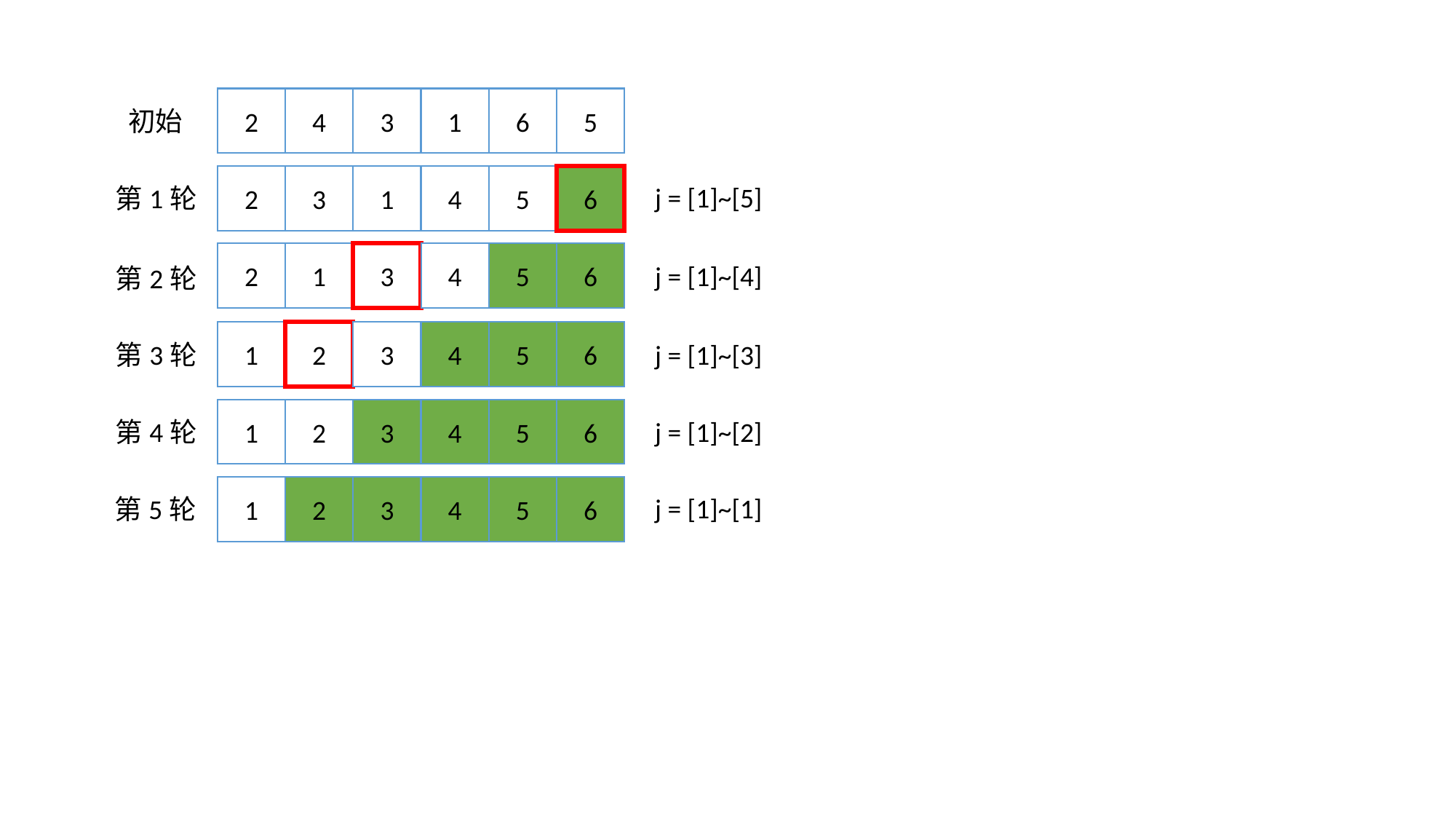

2
4
3
1
6
5
初始
2
3
1
4
5
6
j = [1]~[5]
第1轮
2
1
3
4
5
6
j = [1]~[4]
第2轮
1
2
3
4
5
6
第3轮
j = [1]~[3]
1
2
3
4
5
6
第4轮
j = [1]~[2]
1
2
3
4
5
6
j = [1]~[1]
第5轮